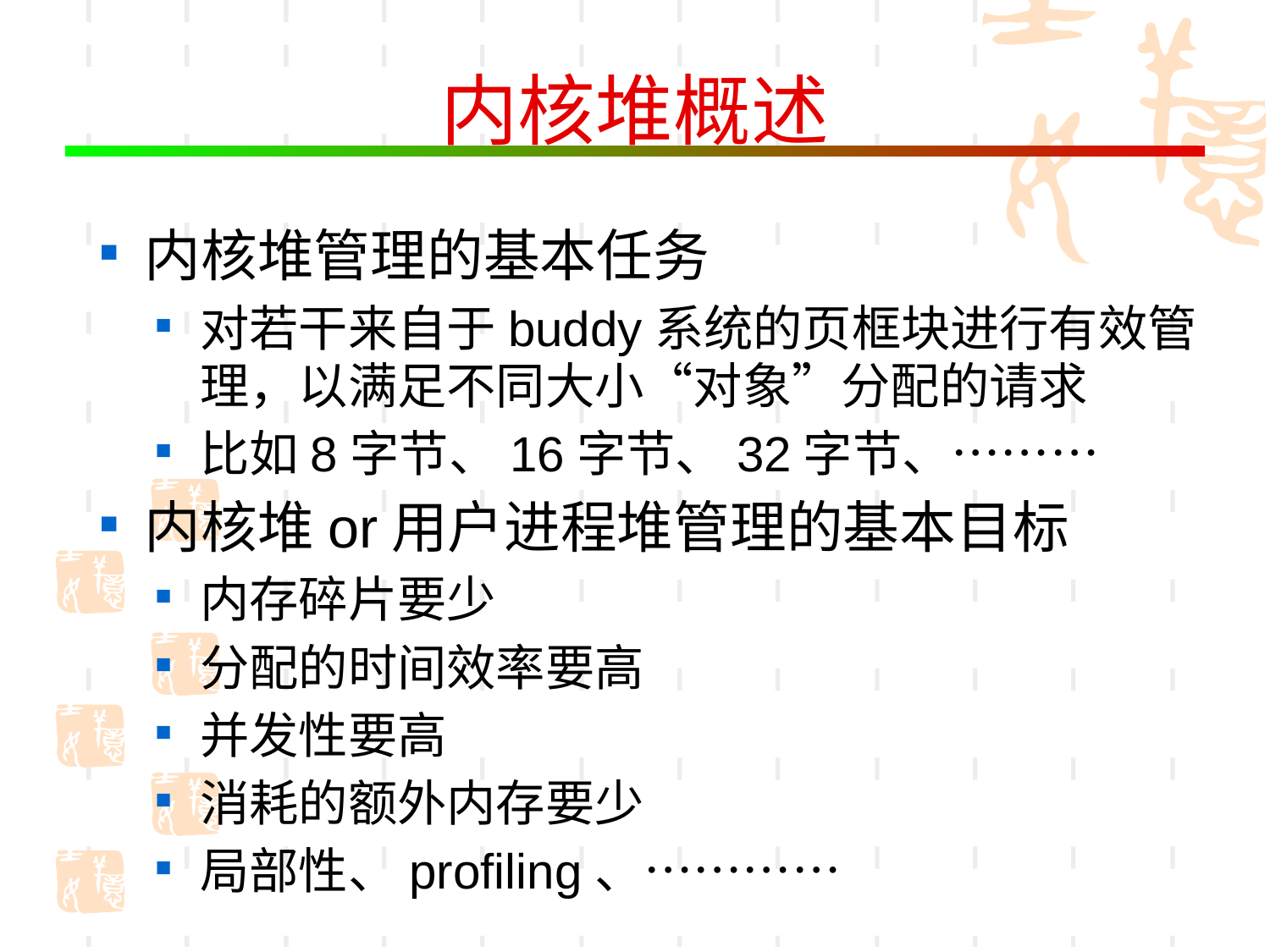

# 内核堆概述
内核堆管理的基本任务
对若干来自于buddy系统的页框块进行有效管理，以满足不同大小“对象”分配的请求
比如8字节、16字节、32字节、………
内核堆or用户进程堆管理的基本目标
内存碎片要少
分配的时间效率要高
并发性要高
消耗的额外内存要少
局部性、profiling、…………